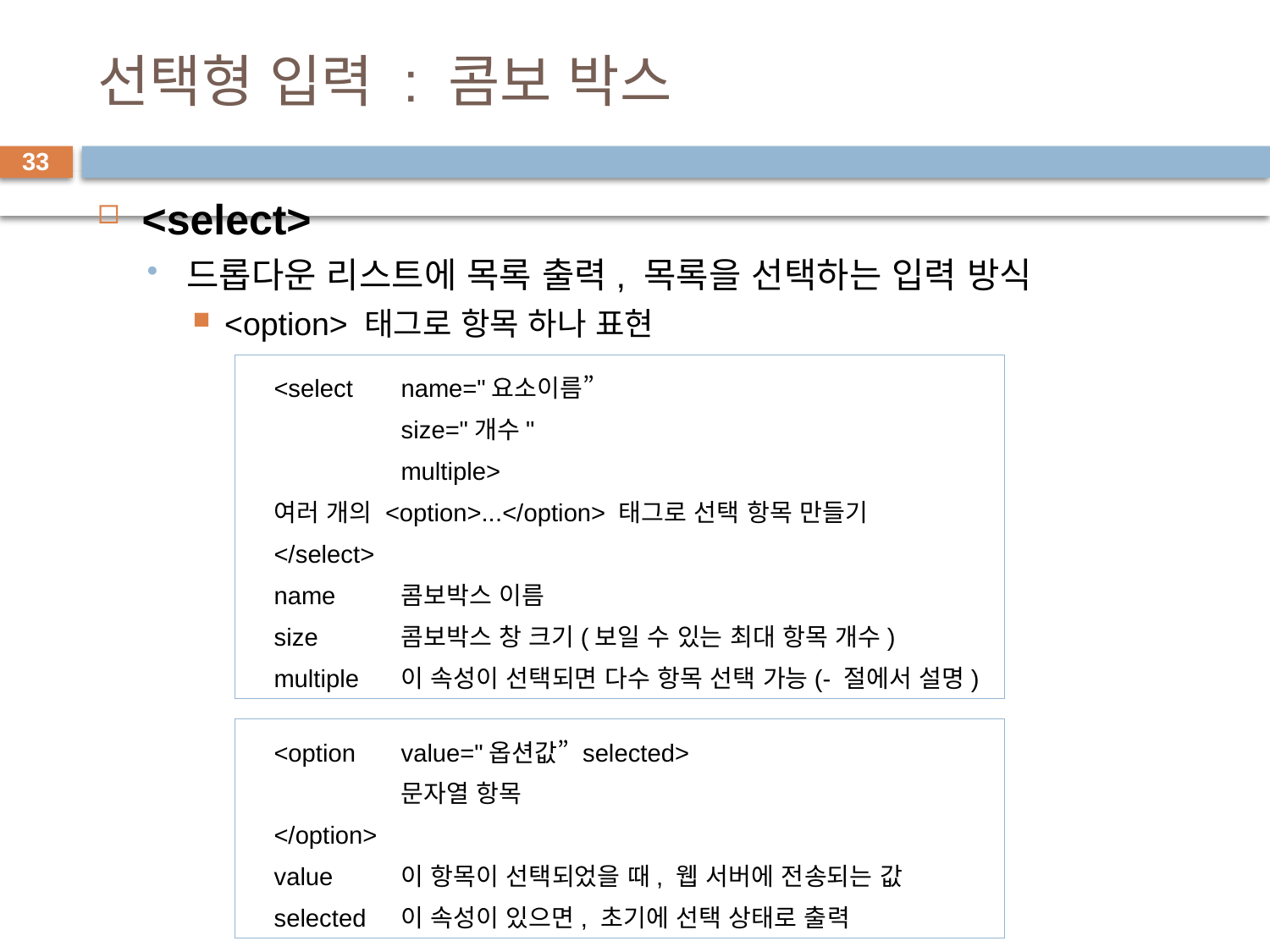

# 선택형 입력 : 콤보 박스
33
<select>
드롭다운 리스트에 목록 출력, 목록을 선택하는 입력 방식
<option> 태그로 항목 하나 표현

<select	name="요소이름”
	size="개수"
	multiple>
여러 개의 <option>...</option> 태그로 선택 항목 만들기
</select>
name	콤보박스 이름
size	콤보박스 창 크기(보일 수 있는 최대 항목 개수)
multiple	이 속성이 선택되면 다수 항목 선택 가능(- 절에서 설명)
<option	value="옵션값” selected>
	문자열 항목
</option>
value 	이 항목이 선택되었을 때, 웹 서버에 전송되는 값
selected	이 속성이 있으면, 초기에 선택 상태로 출력